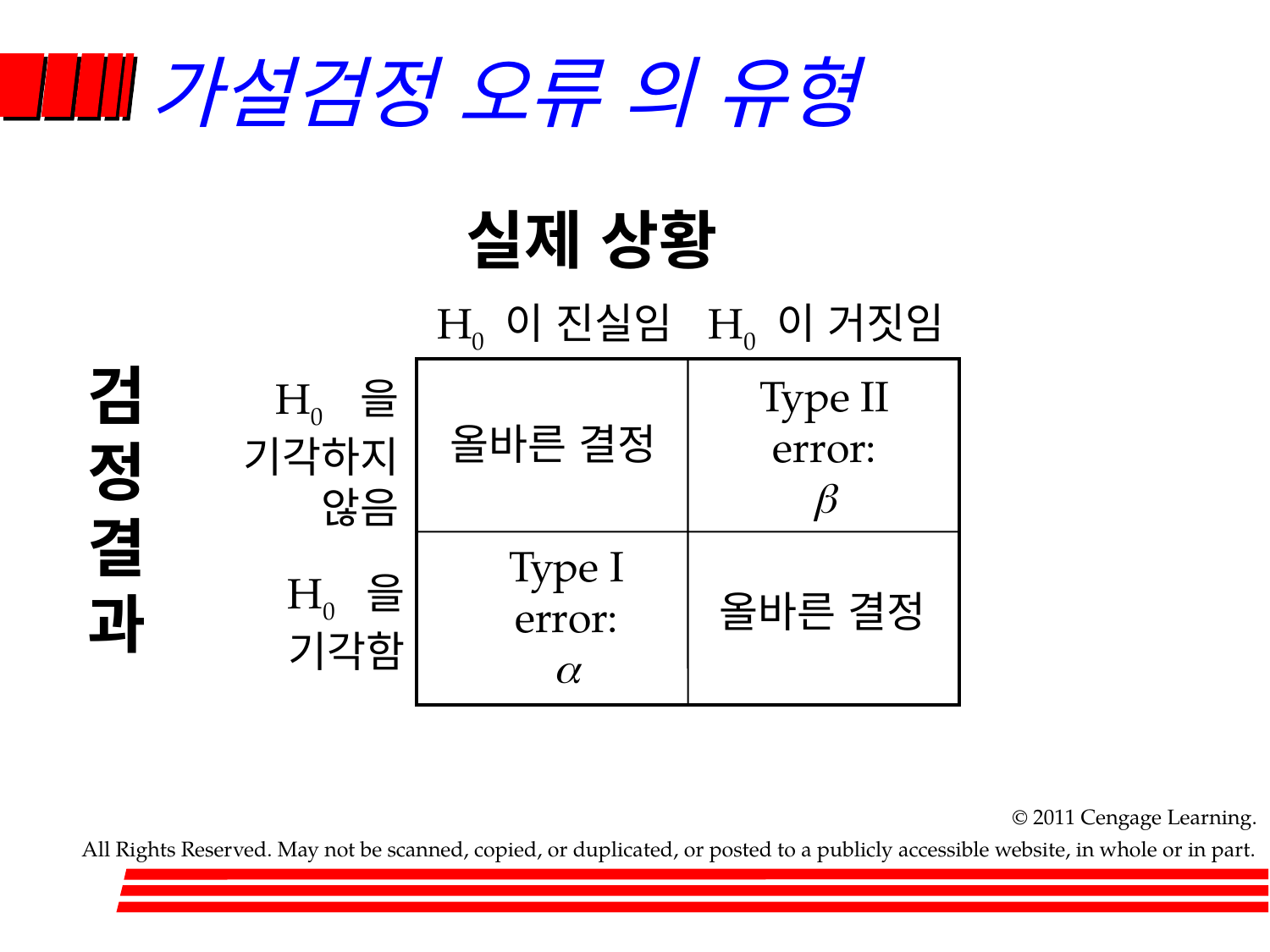

# 가설검정 오류 의 유형
실제 상황
H0 이 진실임
H0 이 거짓임
검정결과

Type II error:
β
올바른 결정

Type I
error:
α
올바른 결정
 H0   을 기각하지 않음
H0  을 기각함
		           © 2011 Cengage Learning.
All Rights Reserved. May not be scanned, copied, or duplicated, or posted to a publicly accessible website, in whole or in part.